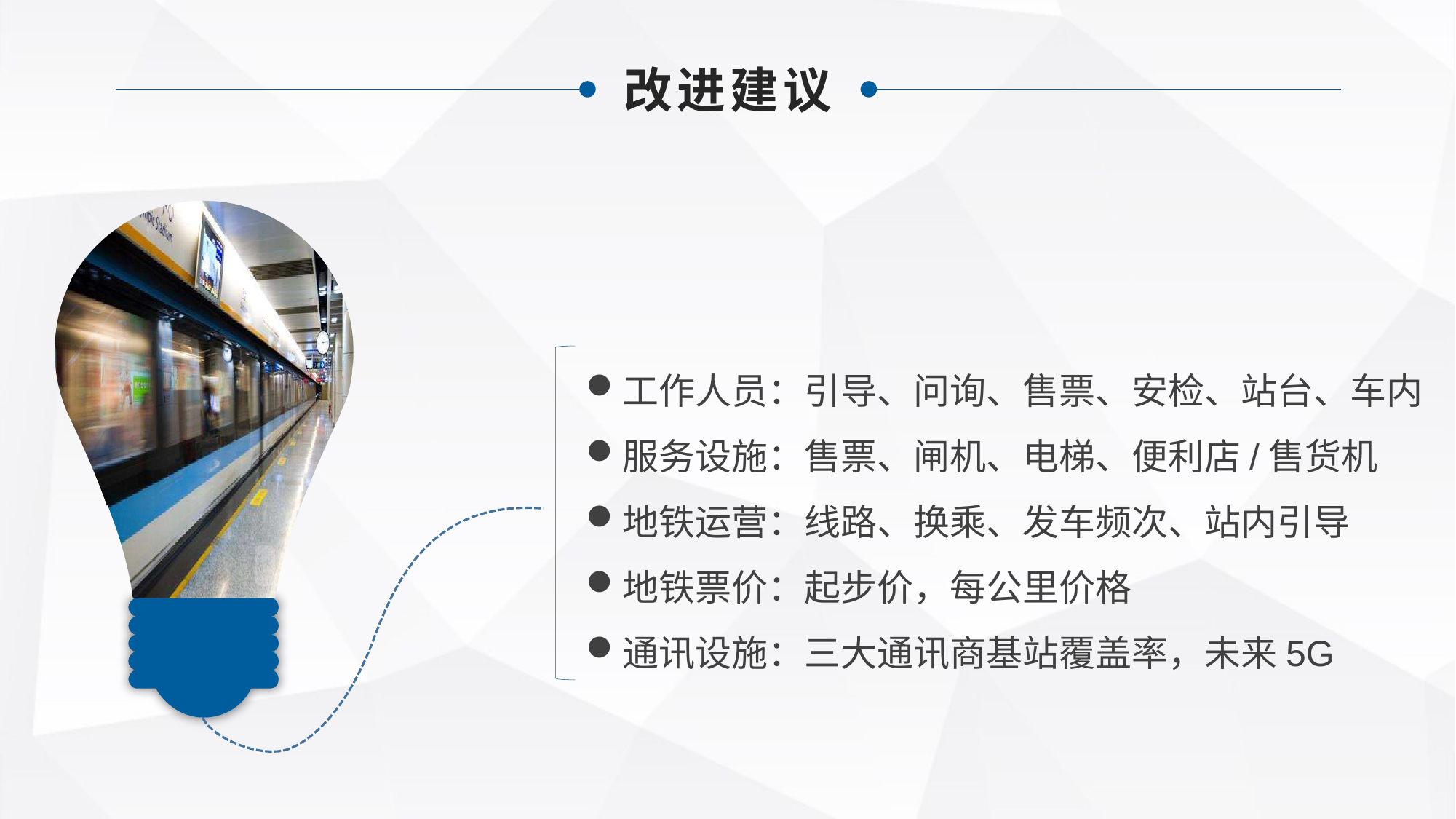

改进建议

工作人员：引导、问询、售票、安检、站台、车内
服务设施：售票、闸机、电梯、便利店/售货机
地铁运营：线路、换乘、发车频次、站内引导
地铁票价：起步价，每公里价格
通讯设施：三大通讯商基站覆盖率，未来5G